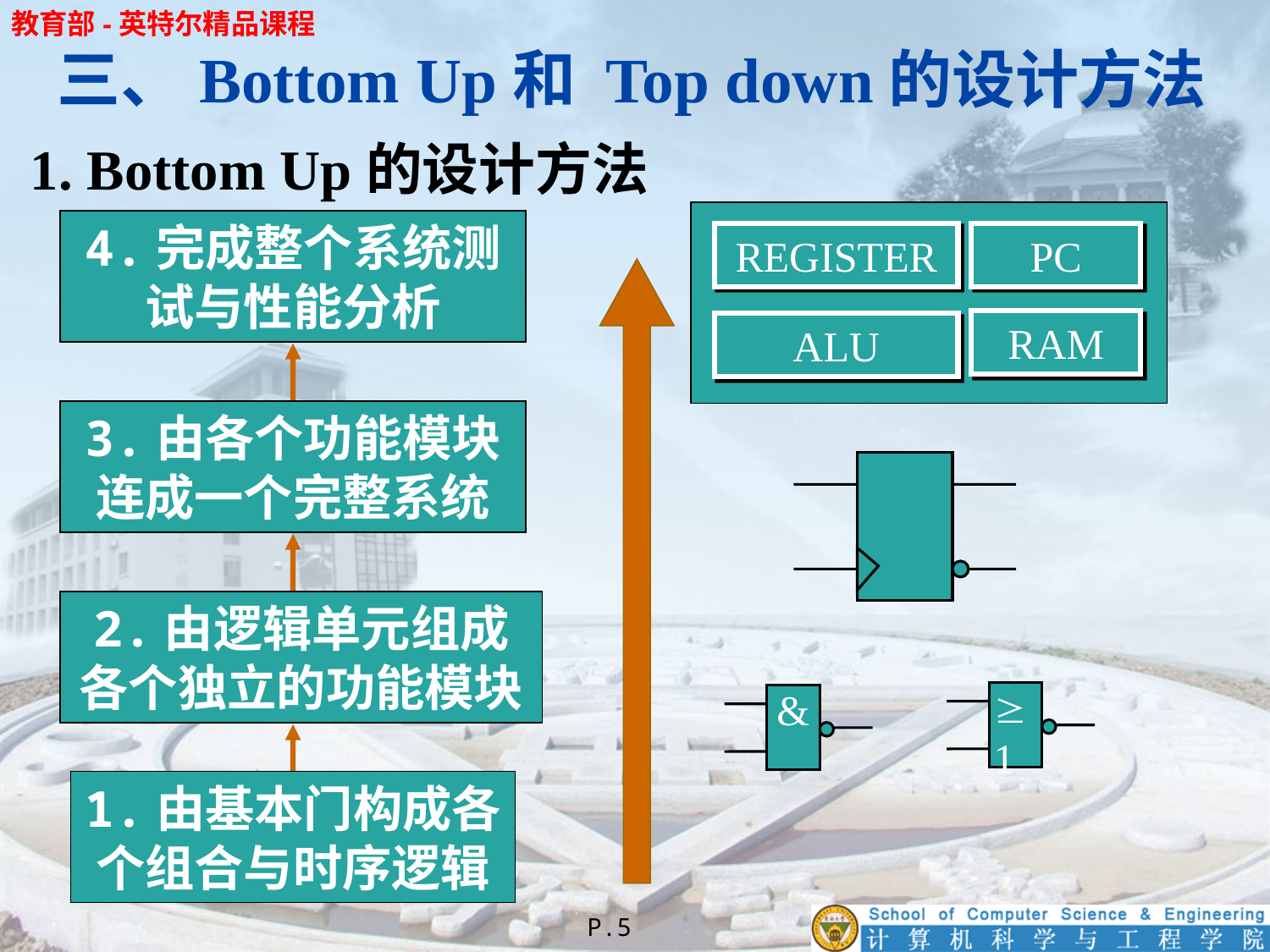

三、Bottom Up和 Top down的设计方法
1. Bottom Up的设计方法

REGISTER
PC
RAM
ALU
4.完成整个系统测试与性能分析

3.由各个功能模块连成一个完整系统

2.由逻辑单元组成各个独立的功能模块

1.由基本门构成各个组合与时序逻辑

≥1
&

P.5